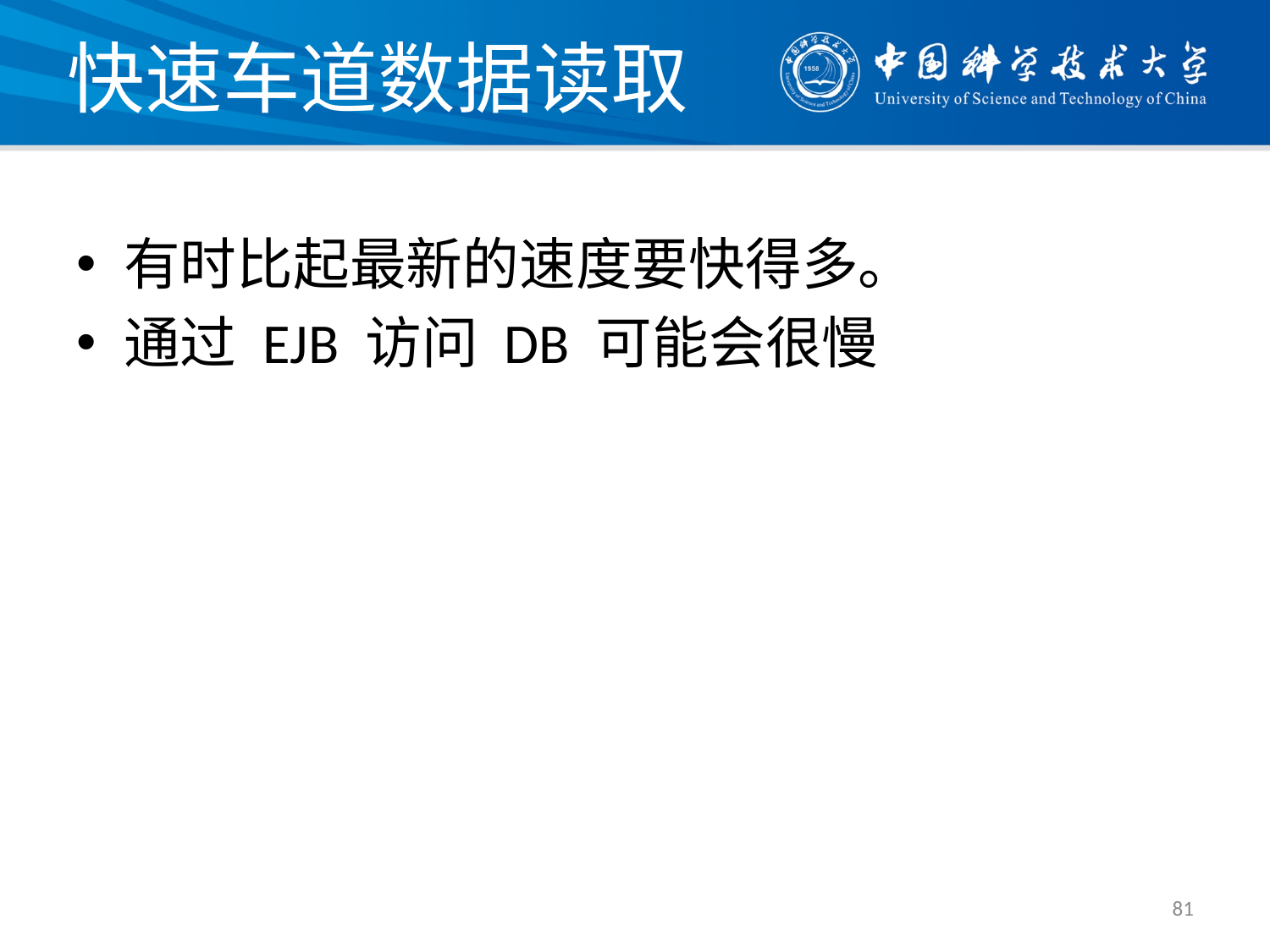

# 快速车道数据读取
有时比起最新的速度要快得多。
通过 EJB 访问 DB 可能会很慢
81